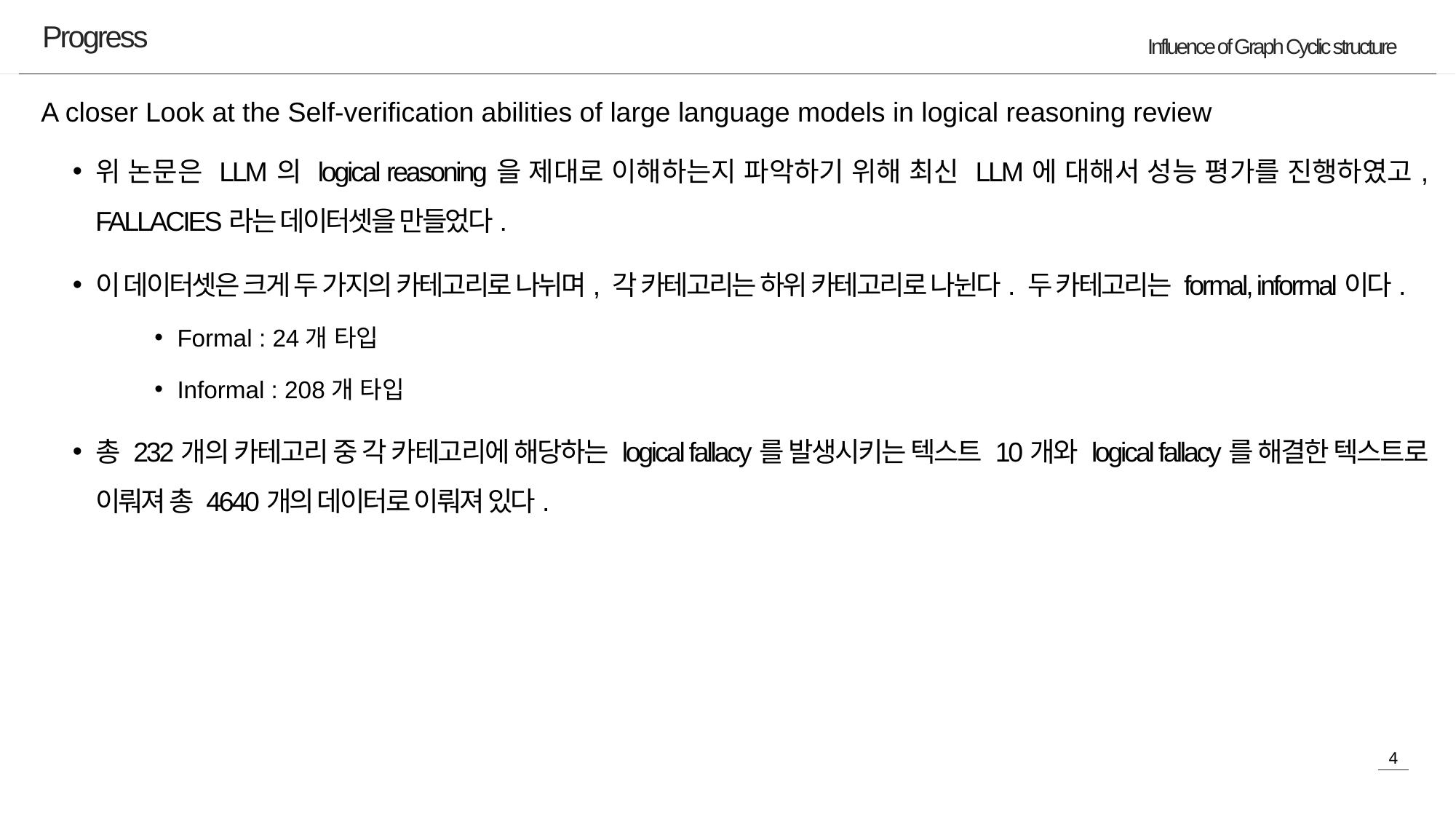

Progress
A closer Look at the Self-verification abilities of large language models in logical reasoning review
위 논문은 LLM의 logical reasoning을 제대로 이해하는지 파악하기 위해 최신 LLM에 대해서 성능 평가를 진행하였고, FALLACIES라는 데이터셋을 만들었다.
이 데이터셋은 크게 두 가지의 카테고리로 나뉘며, 각 카테고리는 하위 카테고리로 나뉜다. 두 카테고리는 formal, informal이다.
Formal : 24개 타입
Informal : 208개 타입
총 232개의 카테고리 중 각 카테고리에 해당하는 logical fallacy를 발생시키는 텍스트 10개와 logical fallacy를 해결한 텍스트로 이뤄져 총 4640개의 데이터로 이뤄져 있다.